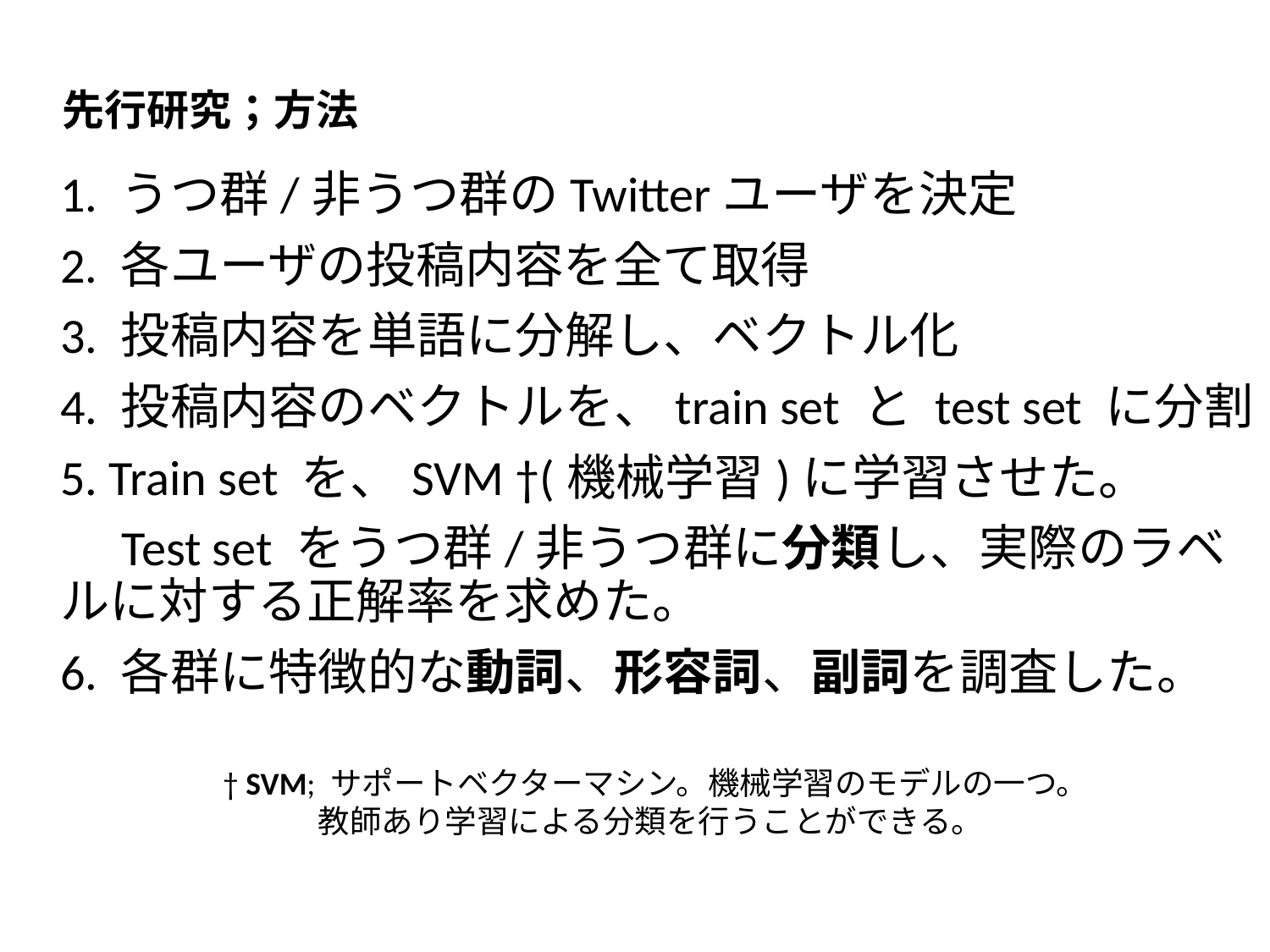

先行研究；方法
1. うつ群/非うつ群のTwitterユーザを決定
2. 各ユーザの投稿内容を全て取得
3. 投稿内容を単語に分解し、ベクトル化
4. 投稿内容のベクトルを、train set と test set に分割
5. Train set を、SVM †(機械学習)に学習させた。
　Test set をうつ群/非うつ群に分類し、実際のラベルに対する正解率を求めた。
6. 各群に特徴的な動詞、形容詞、副詞を調査した。
† SVM; サポートベクターマシン。機械学習のモデルの一つ。
　　　教師あり学習による分類を行うことができる。